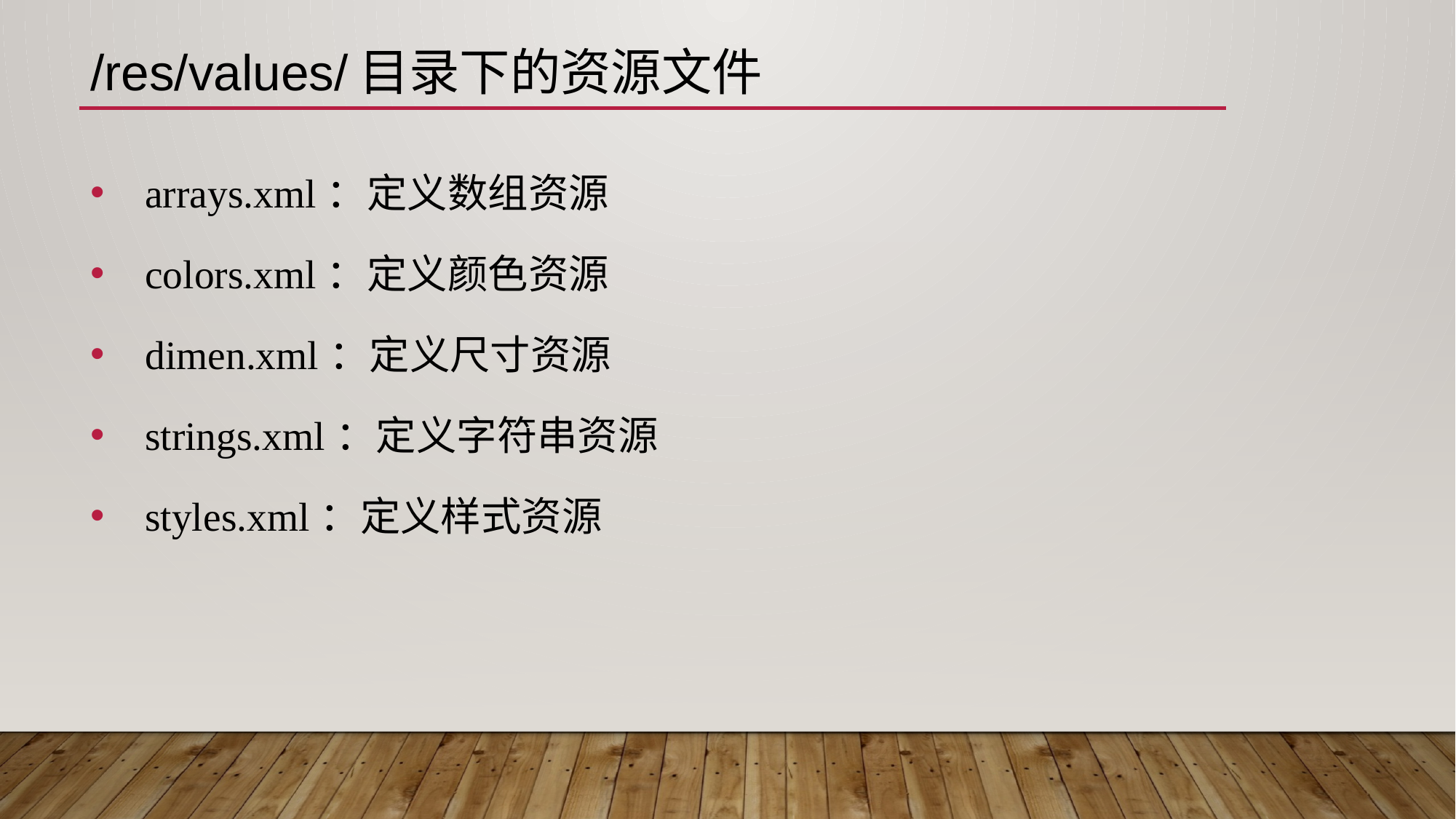

# /res/values/目录下的资源文件
arrays.xml：定义数组资源
colors.xml：定义颜色资源
dimen.xml：定义尺寸资源
strings.xml：定义字符串资源
styles.xml：定义样式资源